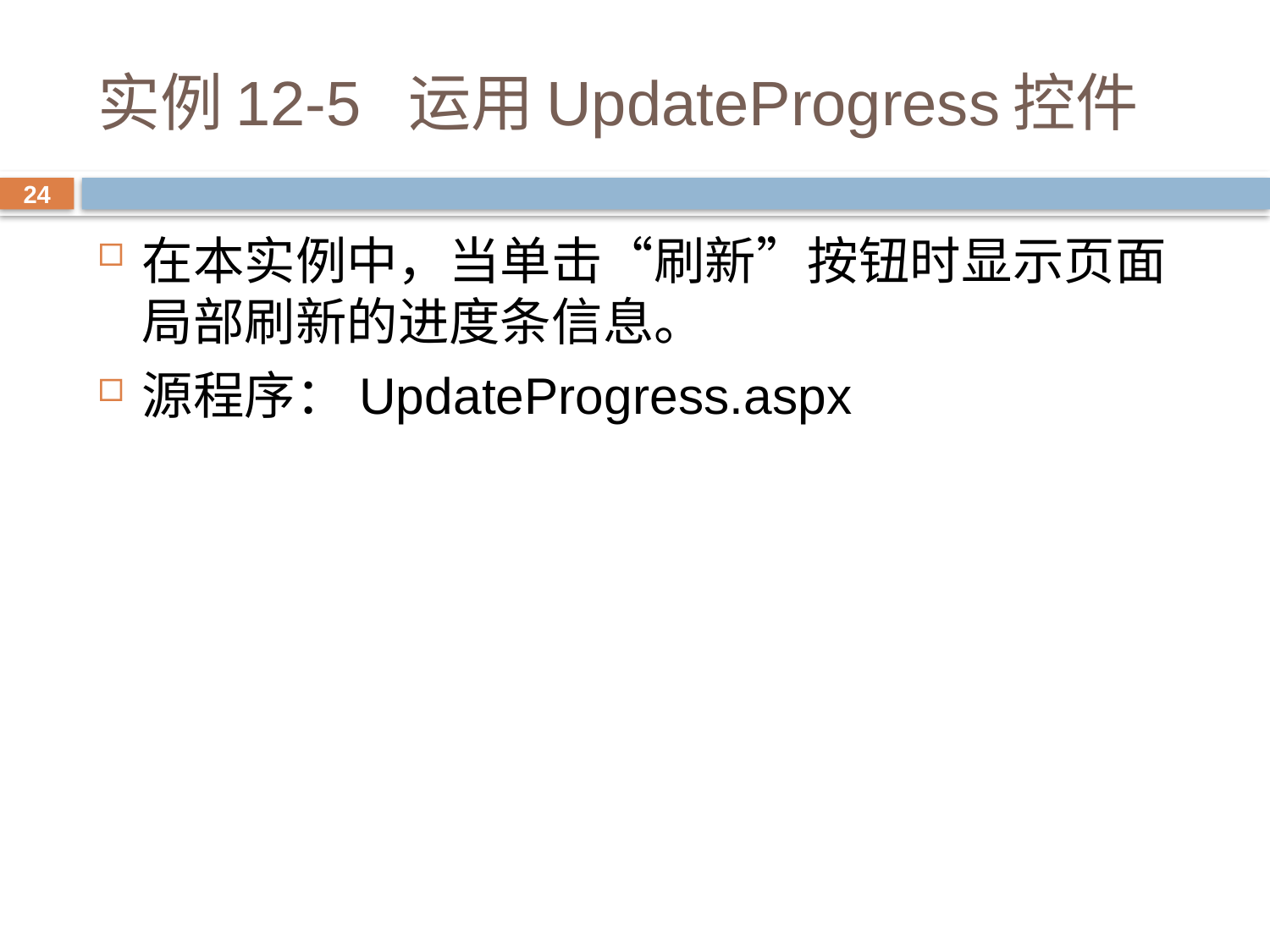

# 实例12-5  运用UpdateProgress控件
24
在本实例中，当单击“刷新”按钮时显示页面局部刷新的进度条信息。
源程序：UpdateProgress.aspx